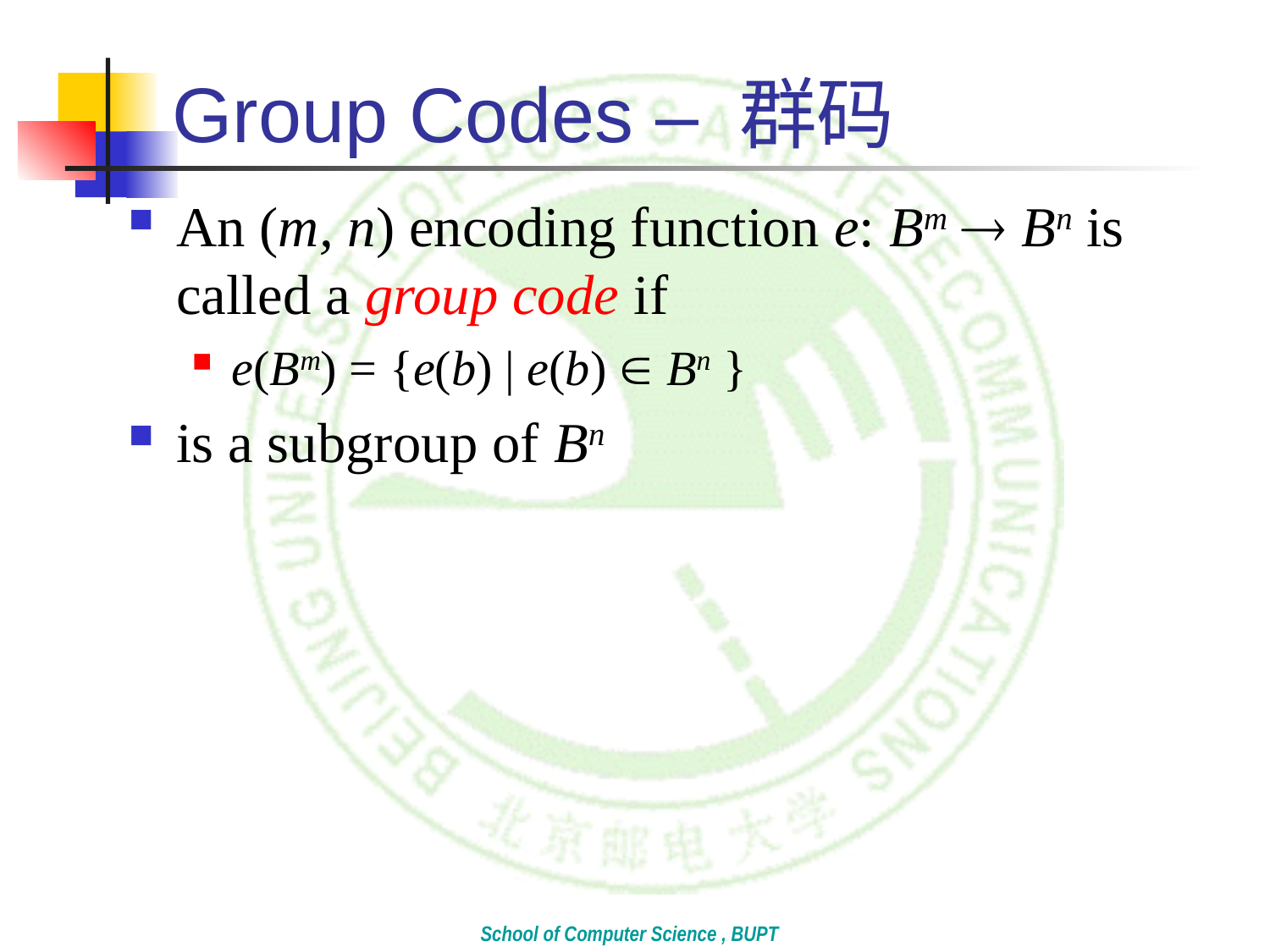

# Group Codes – 群码
An (m, n) encoding function e: Bm → Bn is called a group code if
e(Bm) = {e(b) | e(b) ∈ Bn }
is a subgroup of Bn

School of Computer Science , BUPT
28